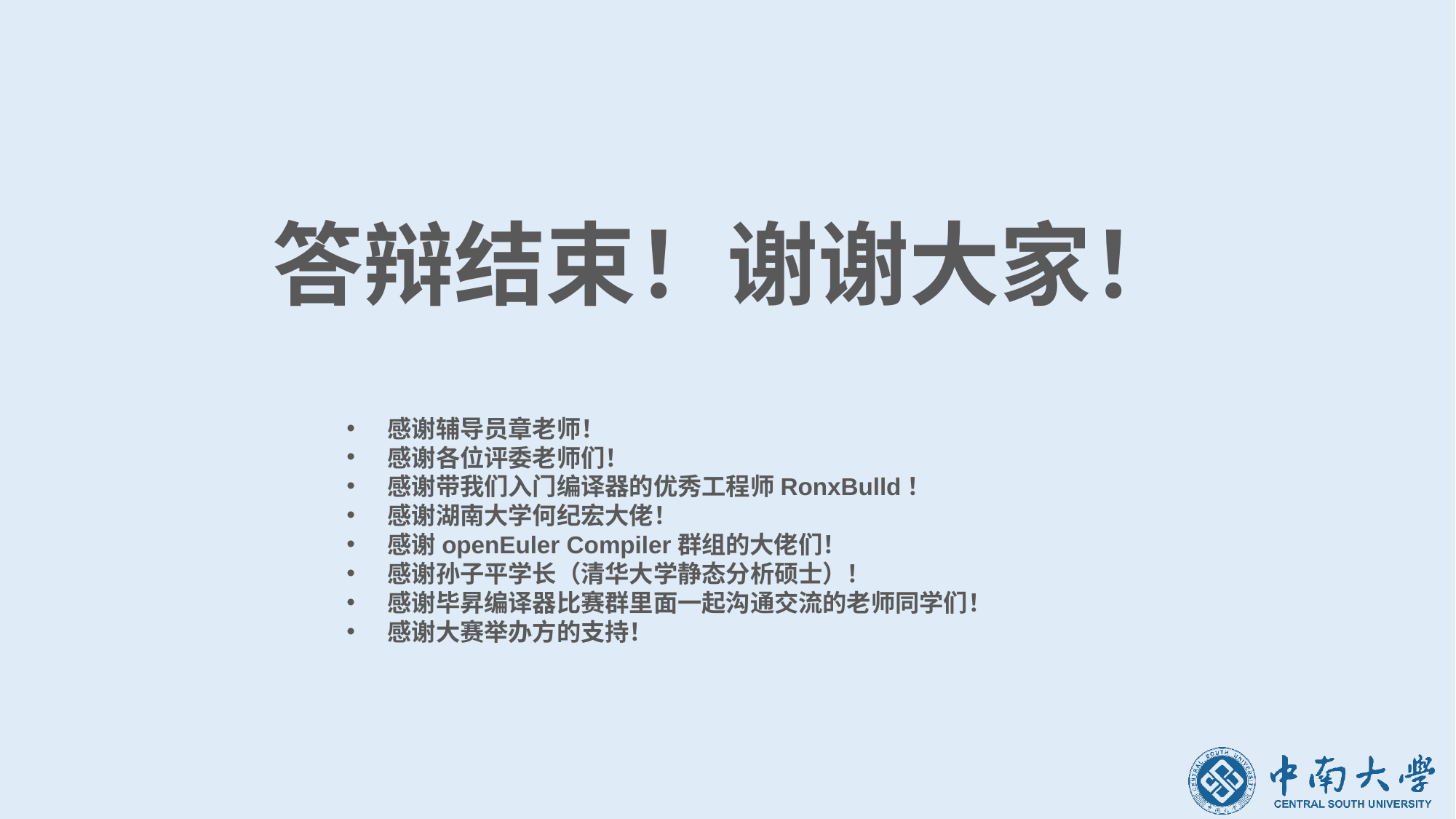

#
答辩结束！谢谢大家！
感谢辅导员章老师！
感谢各位评委老师们！
感谢带我们入门编译器的优秀工程师RonxBulld！
感谢湖南大学何纪宏大佬！
感谢openEuler Compiler群组的大佬们！
感谢孙子平学长（清华大学静态分析硕士）！
感谢毕昇编译器比赛群里面一起沟通交流的老师同学们！
感谢大赛举办方的支持！